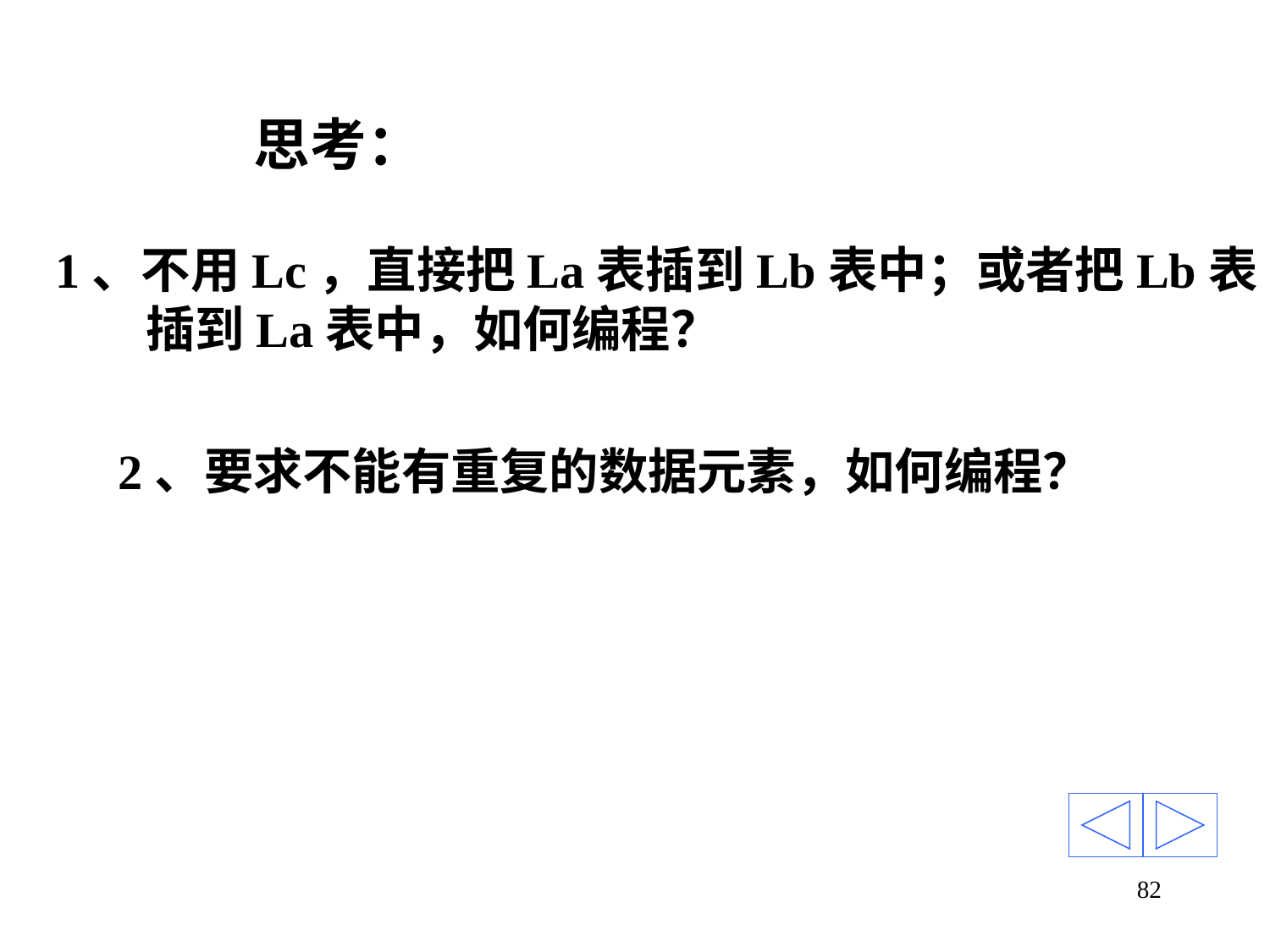

# 思考：
1、不用Lc，直接把La表插到Lb表中；或者把Lb表
       插到La表中，如何编程？
2、要求不能有重复的数据元素，如何编程？

82